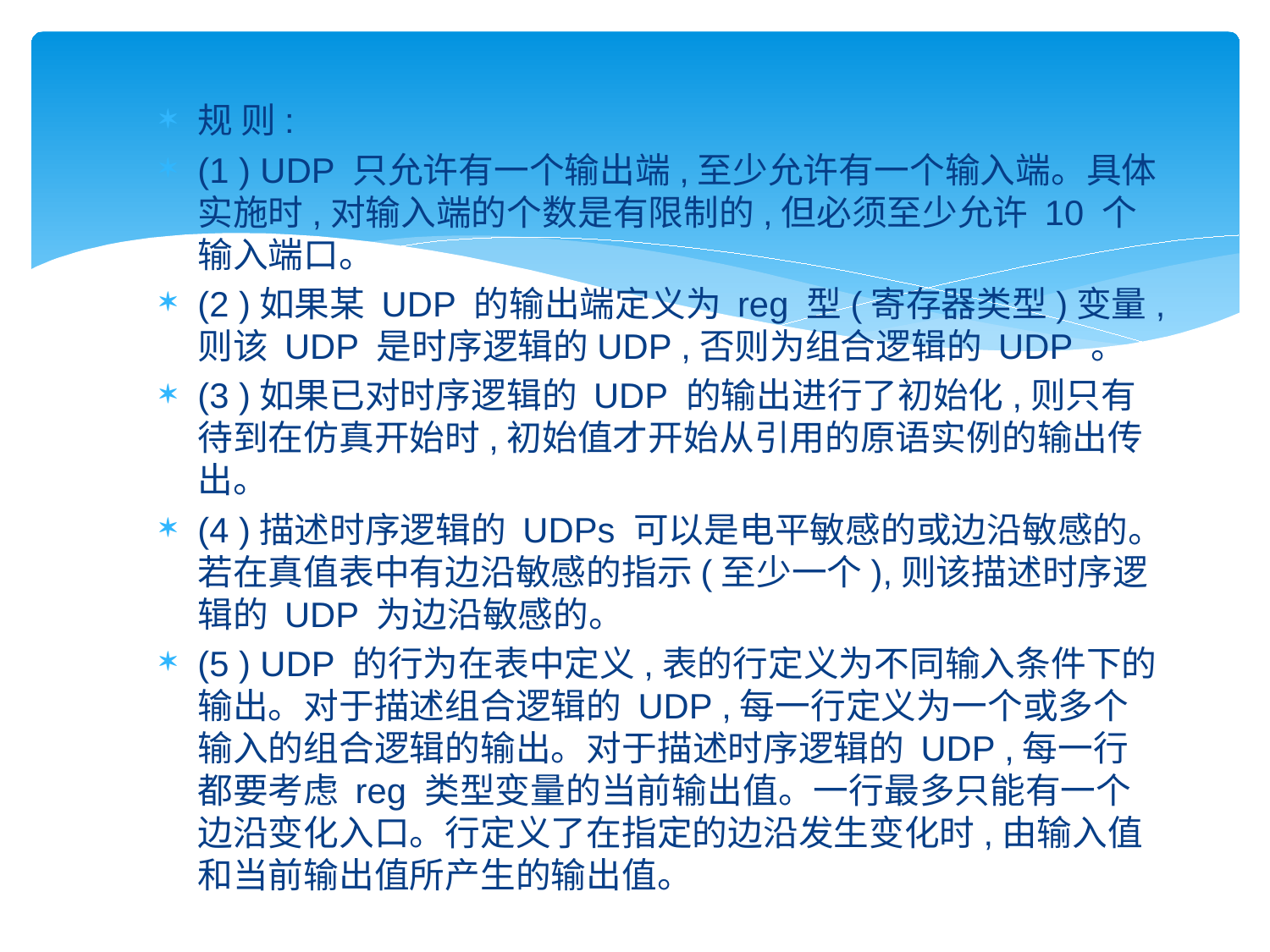

#
规 则:
(1 ) UDP 只允许有一个输出端,至少允许有一个输入端。具体实施时,对输入端的个数是有限制的,但必须至少允许 10 个输入端口。
(2 )如果某 UDP 的输出端定义为 reg 型(寄存器类型)变量,则该 UDP 是时序逻辑的UDP ,否则为组合逻辑的 UDP 。
(3 )如果已对时序逻辑的 UDP 的输出进行了初始化,则只有待到在仿真开始时,初始值才开始从引用的原语实例的输出传出。
(4 )描述时序逻辑的 UDPs 可以是电平敏感的或边沿敏感的。若在真值表中有边沿敏感的指示(至少一个),则该描述时序逻辑的 UDP 为边沿敏感的。
(5 ) UDP 的行为在表中定义,表的行定义为不同输入条件下的输出。对于描述组合逻辑的 UDP ,每一行定义为一个或多个输入的组合逻辑的输出。对于描述时序逻辑的 UDP ,每一行都要考虑 reg 类型变量的当前输出值。一行最多只能有一个边沿变化入口。行定义了在指定的边沿发生变化时,由输入值和当前输出值所产生的输出值。